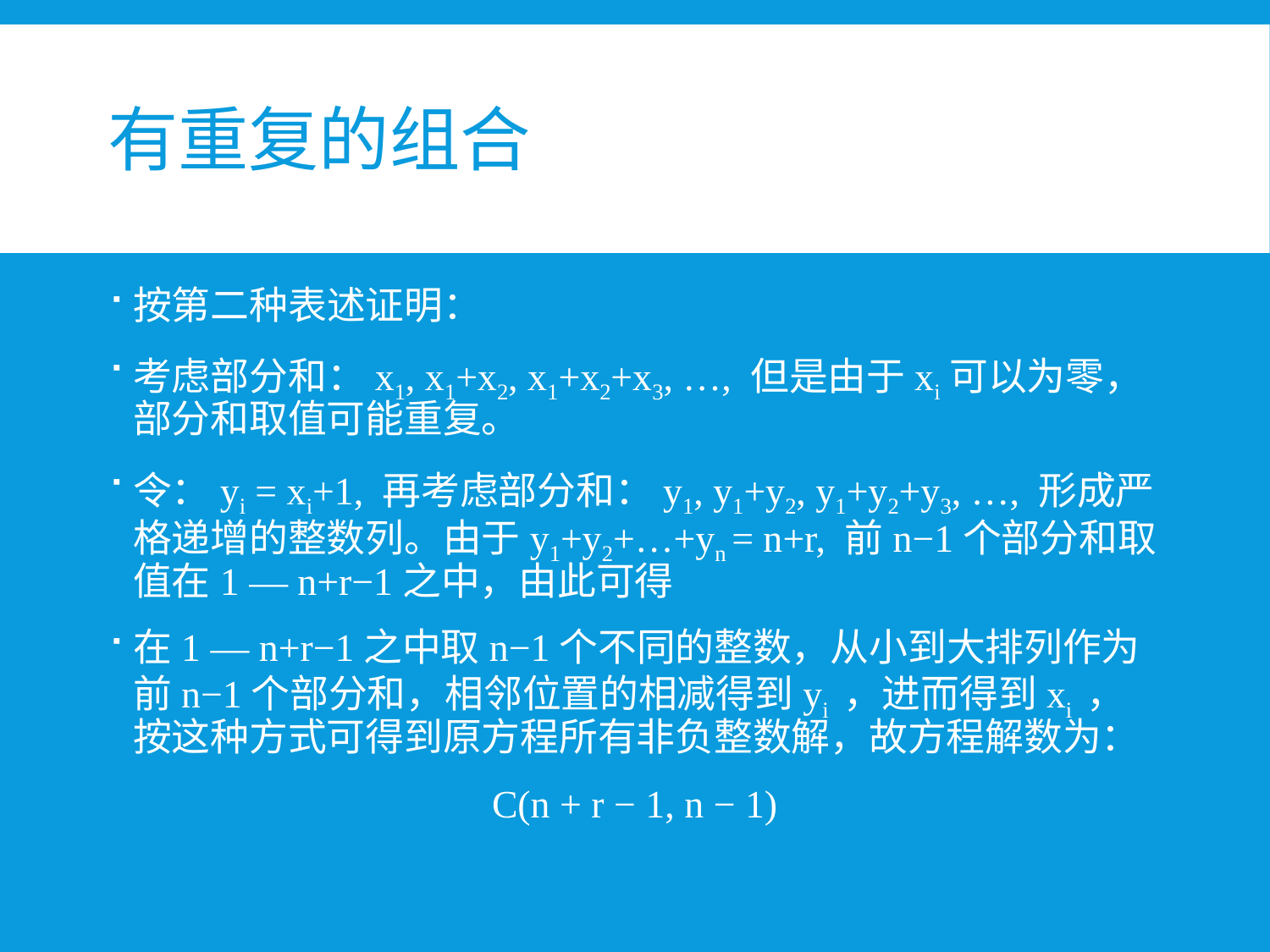

# 有重复的组合
按第二种表述证明：
考虑部分和：x1, x1+x2, x1+x2+x3, …, 但是由于xi可以为零，部分和取值可能重复。
令：yi = xi+1, 再考虑部分和：y1, y1+y2, y1+y2+y3, …, 形成严格递增的整数列。由于y1+y2+…+yn = n+r, 前n−1个部分和取值在1 — n+r−1之中，由此可得
在1 — n+r−1之中取n−1个不同的整数，从小到大排列作为前n−1个部分和，相邻位置的相减得到yi ，进而得到xi ，按这种方式可得到原方程所有非负整数解，故方程解数为：
C(n + r − 1, n − 1)